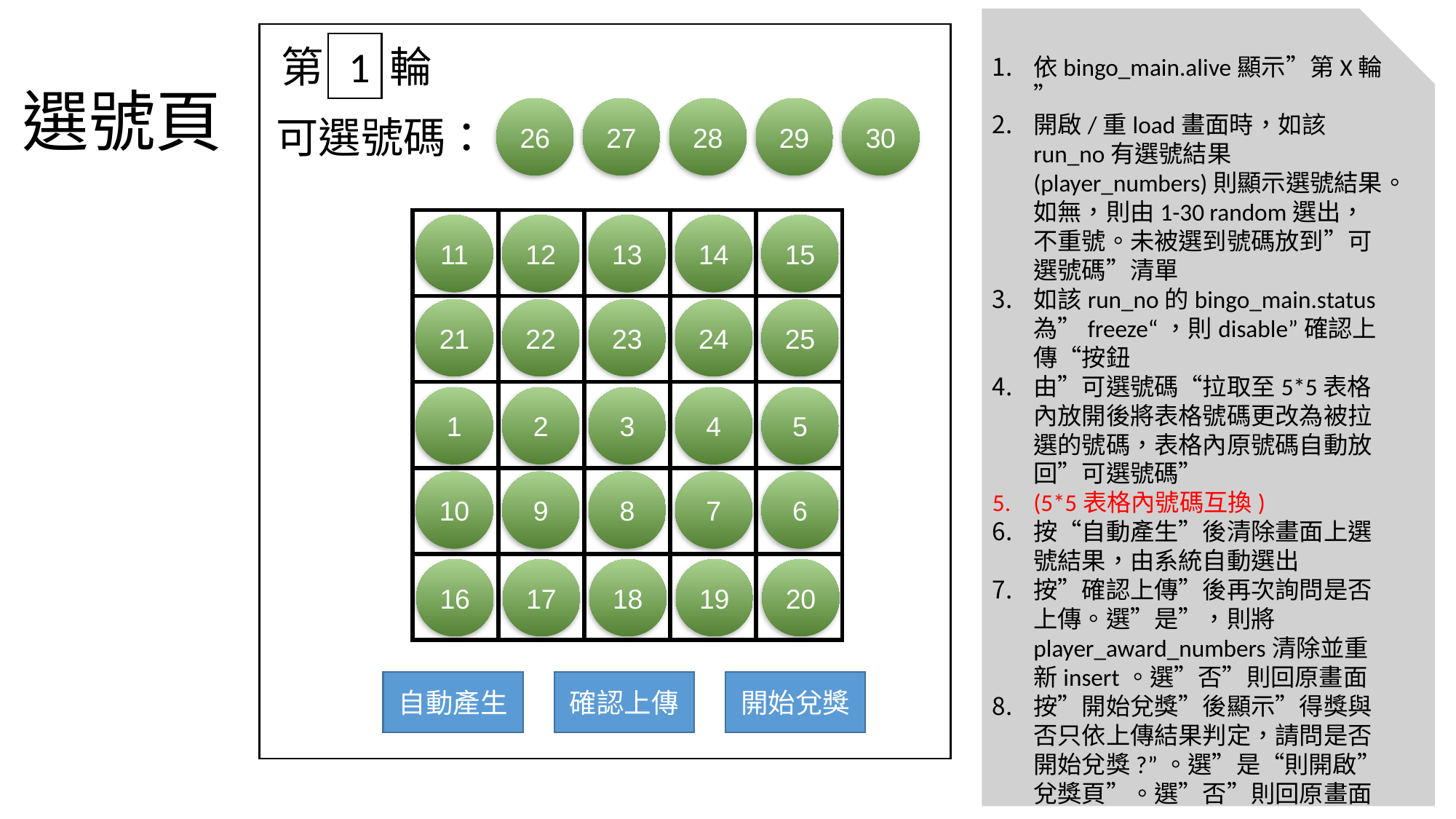

依bingo_main.alive顯示”第X輪”
開啟/重load畫面時，如該run_no有選號結果(player_numbers)則顯示選號結果。如無，則由1-30 random選出，不重號。未被選到號碼放到”可選號碼”清單
如該run_no的bingo_main.status為”freeze“，則disable”確認上傳“按鈕
由”可選號碼“拉取至5*5表格內放開後將表格號碼更改為被拉選的號碼，表格內原號碼自動放回”可選號碼”
(5*5表格內號碼互換)
按“自動產生”後清除畫面上選號結果，由系統自動選出
按”確認上傳”後再次詢問是否上傳。選”是”，則將player_award_numbers清除並重新insert。選”否”則回原畫面
按”開始兌獎”後顯示”得獎與否只依上傳結果判定，請問是否開始兌獎?”。選”是“則開啟”兌獎頁”。選”否”則回原畫面

 1
第       輪
# 選號頁
26
27
28
29
30
可選號碼：
|  |  |  |  |  |
| --- | --- | --- | --- | --- |
|  |  |  |  |  |
|  |  |  |  |  |
|  |  |  |  |  |
|  |  |  |  |  |
11
12
13
14
15
21
22
23
24
25
1
2
3
4
5
10
9
8
7
6
16
17
18
19
20
自動產生
確認上傳
開始兌獎